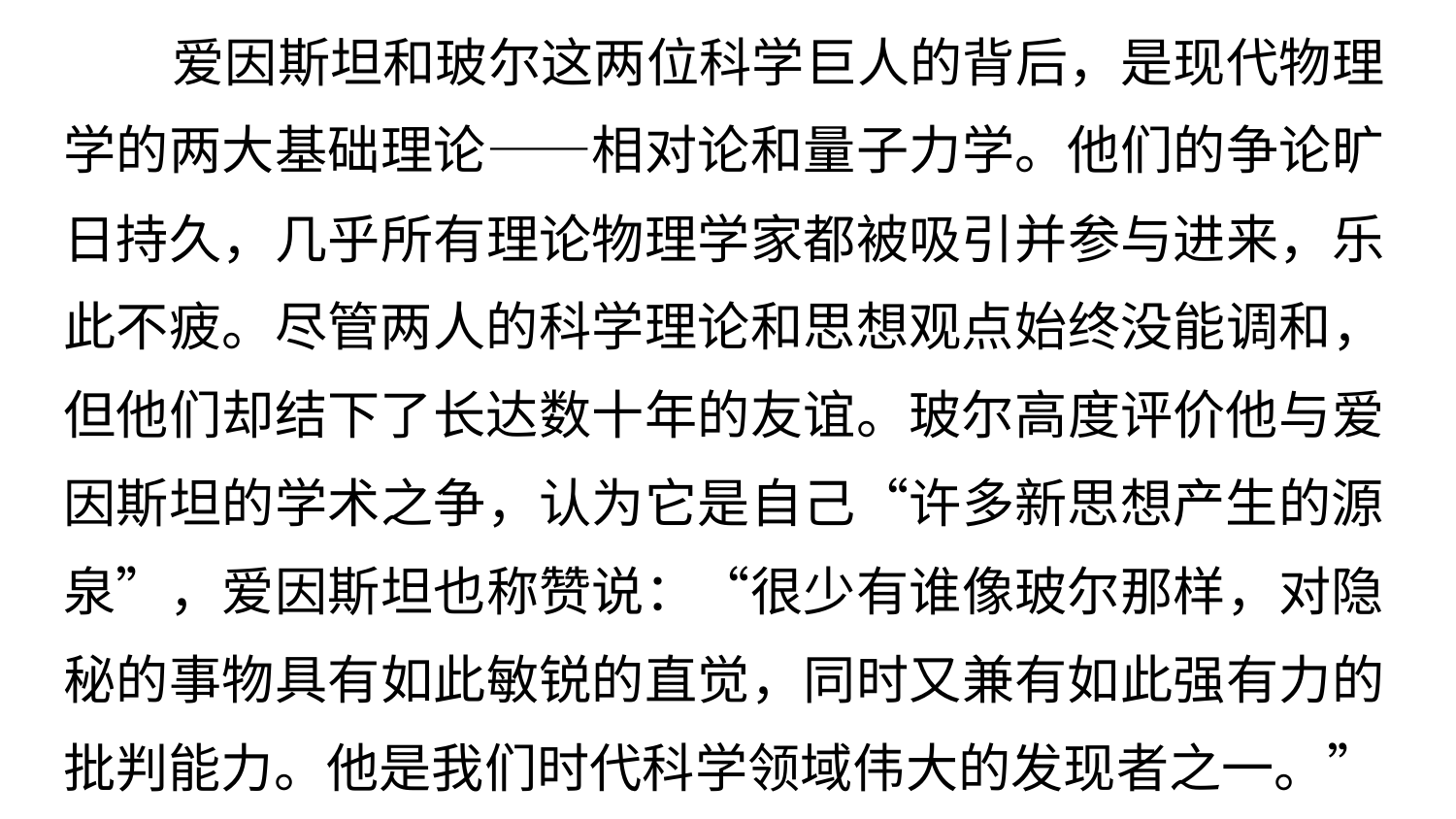

爱因斯坦和玻尔这两位科学巨人的背后，是现代物理学的两大基础理论——相对论和量子力学。他们的争论旷日持久，几乎所有理论物理学家都被吸引并参与进来，乐此不疲。尽管两人的科学理论和思想观点始终没能调和，但他们却结下了长达数十年的友谊。玻尔高度评价他与爱因斯坦的学术之争，认为它是自己“许多新思想产生的源泉”，爱因斯坦也称赞说：“很少有谁像玻尔那样，对隐秘的事物具有如此敏锐的直觉，同时又兼有如此强有力的批判能力。他是我们时代科学领域伟大的发现者之一。”